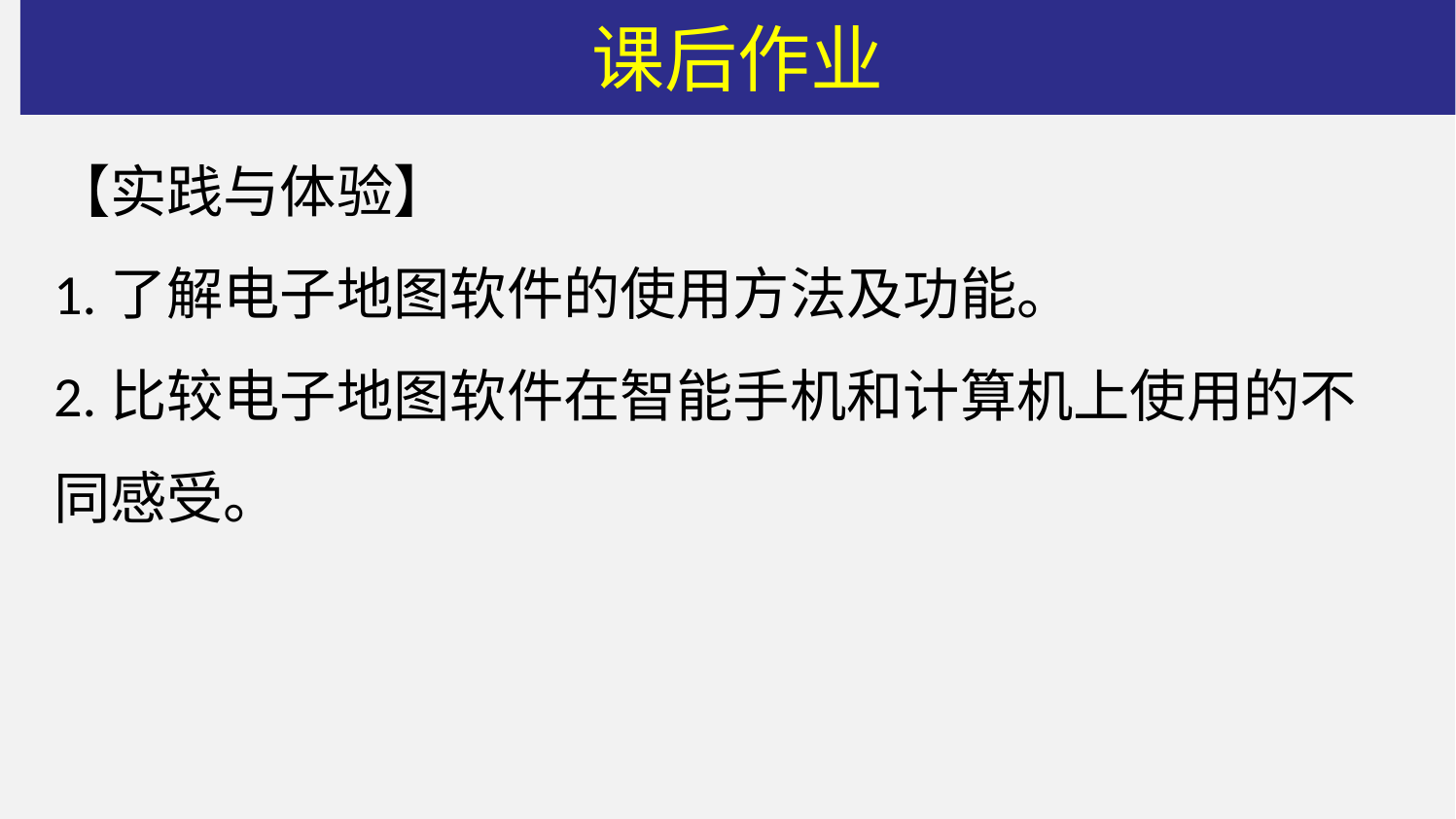

# 课后作业
【实践与体验】
1.了解电子地图软件的使用方法及功能。
2.比较电子地图软件在智能手机和计算机上使用的不同感受。